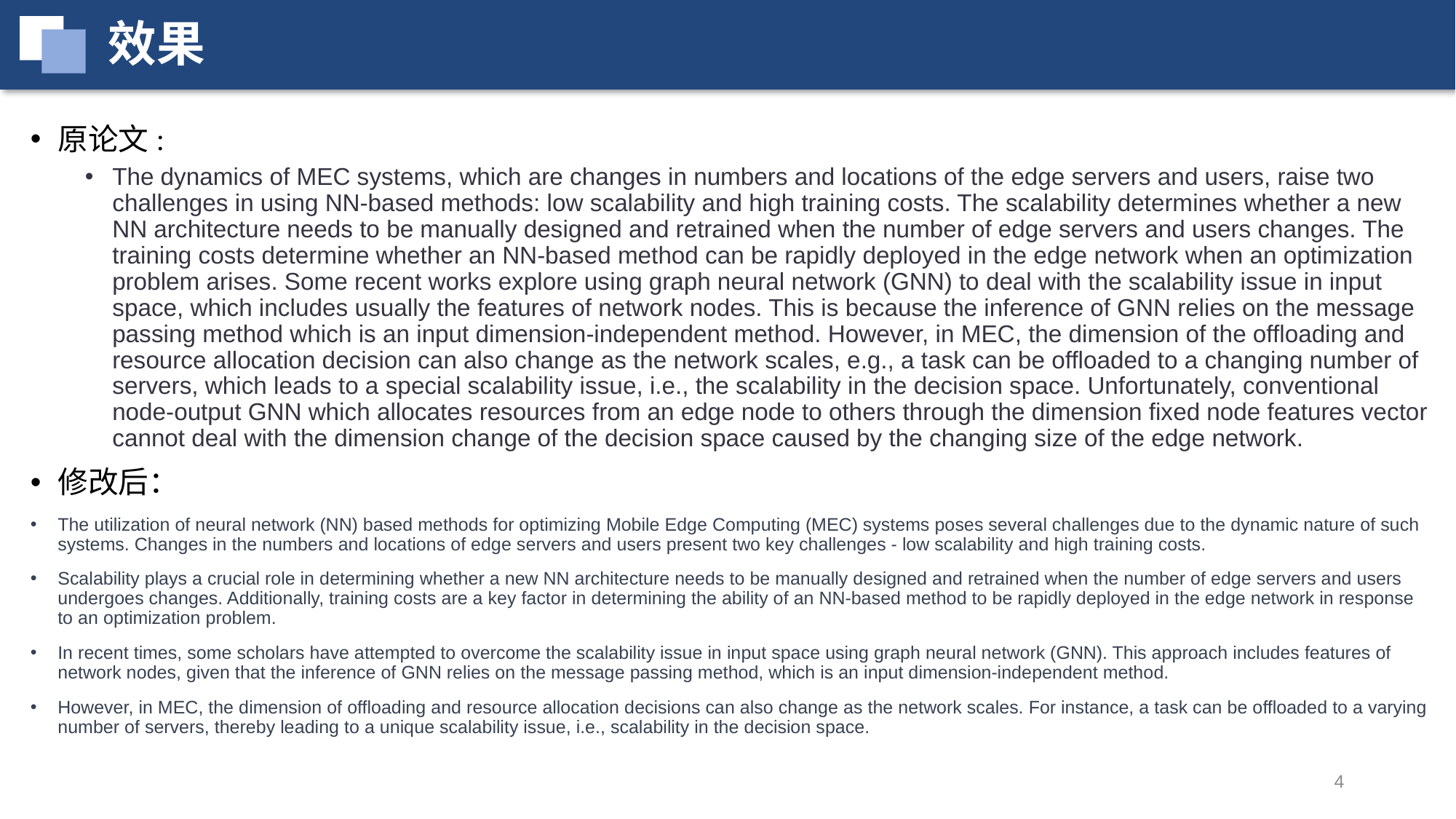

效果

原论文:
The dynamics of MEC systems, which are changes in numbers and locations of the edge servers and users, raise two challenges in using NN-based methods: low scalability and high training costs. The scalability determines whether a new NN architecture needs to be manually designed and retrained when the number of edge servers and users changes. The training costs determine whether an NN-based method can be rapidly deployed in the edge network when an optimization problem arises. Some recent works explore using graph neural network (GNN) to deal with the scalability issue in input space, which includes usually the features of network nodes. This is because the inference of GNN relies on the message passing method which is an input dimension-independent method. However, in MEC, the dimension of the offloading and resource allocation decision can also change as the network scales, e.g., a task can be offloaded to a changing number of servers, which leads to a special scalability issue, i.e., the scalability in the decision space. Unfortunately, conventional node-output GNN which allocates resources from an edge node to others through the dimension fixed node features vector cannot deal with the dimension change of the decision space caused by the changing size of the edge network.
修改后：
The utilization of neural network (NN) based methods for optimizing Mobile Edge Computing (MEC) systems poses several challenges due to the dynamic nature of such systems. Changes in the numbers and locations of edge servers and users present two key challenges - low scalability and high training costs.
Scalability plays a crucial role in determining whether a new NN architecture needs to be manually designed and retrained when the number of edge servers and users undergoes changes. Additionally, training costs are a key factor in determining the ability of an NN-based method to be rapidly deployed in the edge network in response to an optimization problem.
In recent times, some scholars have attempted to overcome the scalability issue in input space using graph neural network (GNN). This approach includes features of network nodes, given that the inference of GNN relies on the message passing method, which is an input dimension-independent method.
However, in MEC, the dimension of offloading and resource allocation decisions can also change as the network scales. For instance, a task can be offloaded to a varying number of servers, thereby leading to a unique scalability issue, i.e., scalability in the decision space.
4